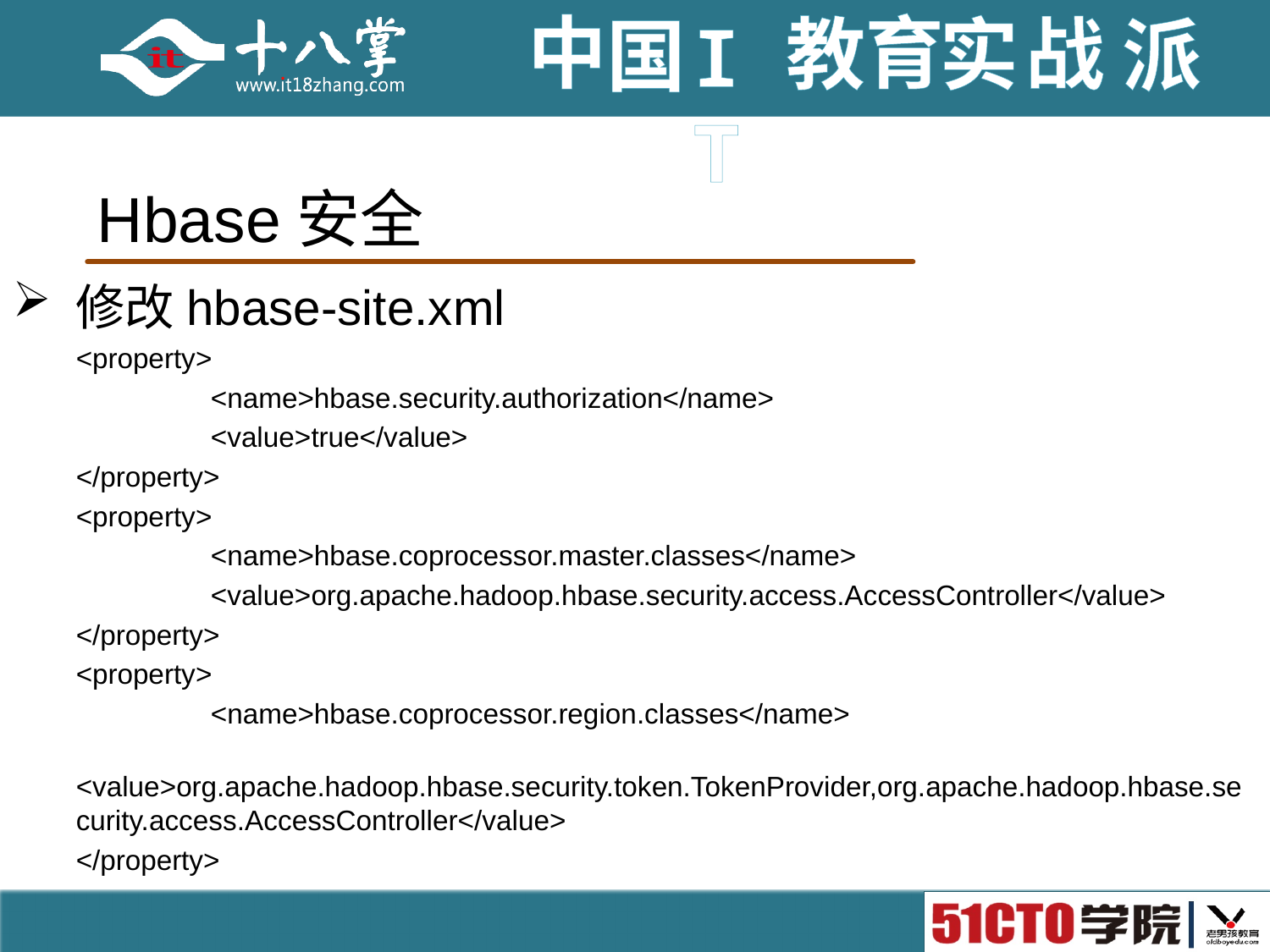

# Hbase安全
修改hbase-site.xml
<property>
	 <name>hbase.security.authorization</name>
	 <value>true</value>
</property>
<property>
	 <name>hbase.coprocessor.master.classes</name>
	 <value>org.apache.hadoop.hbase.security.access.AccessController</value>
</property>
<property>
	 <name>hbase.coprocessor.region.classes</name>
	 <value>org.apache.hadoop.hbase.security.token.TokenProvider,org.apache.hadoop.hbase.security.access.AccessController</value>
</property>